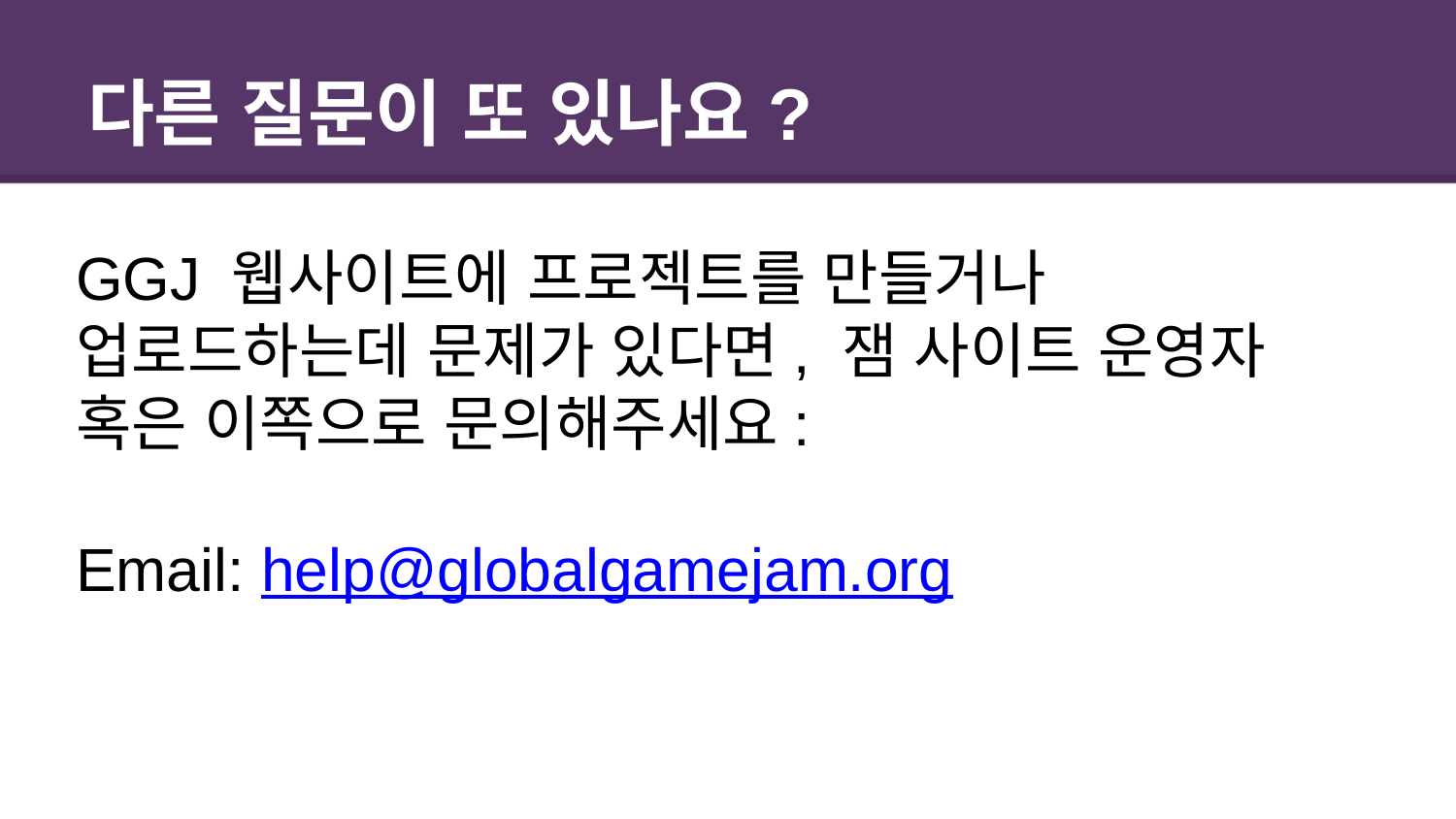

# 다른 질문이 또 있나요?
GGJ 웹사이트에 프로젝트를 만들거나 업로드하는데 문제가 있다면, 잼 사이트 운영자 혹은 이쪽으로 문의해주세요:

Email: help@globalgamejam.org